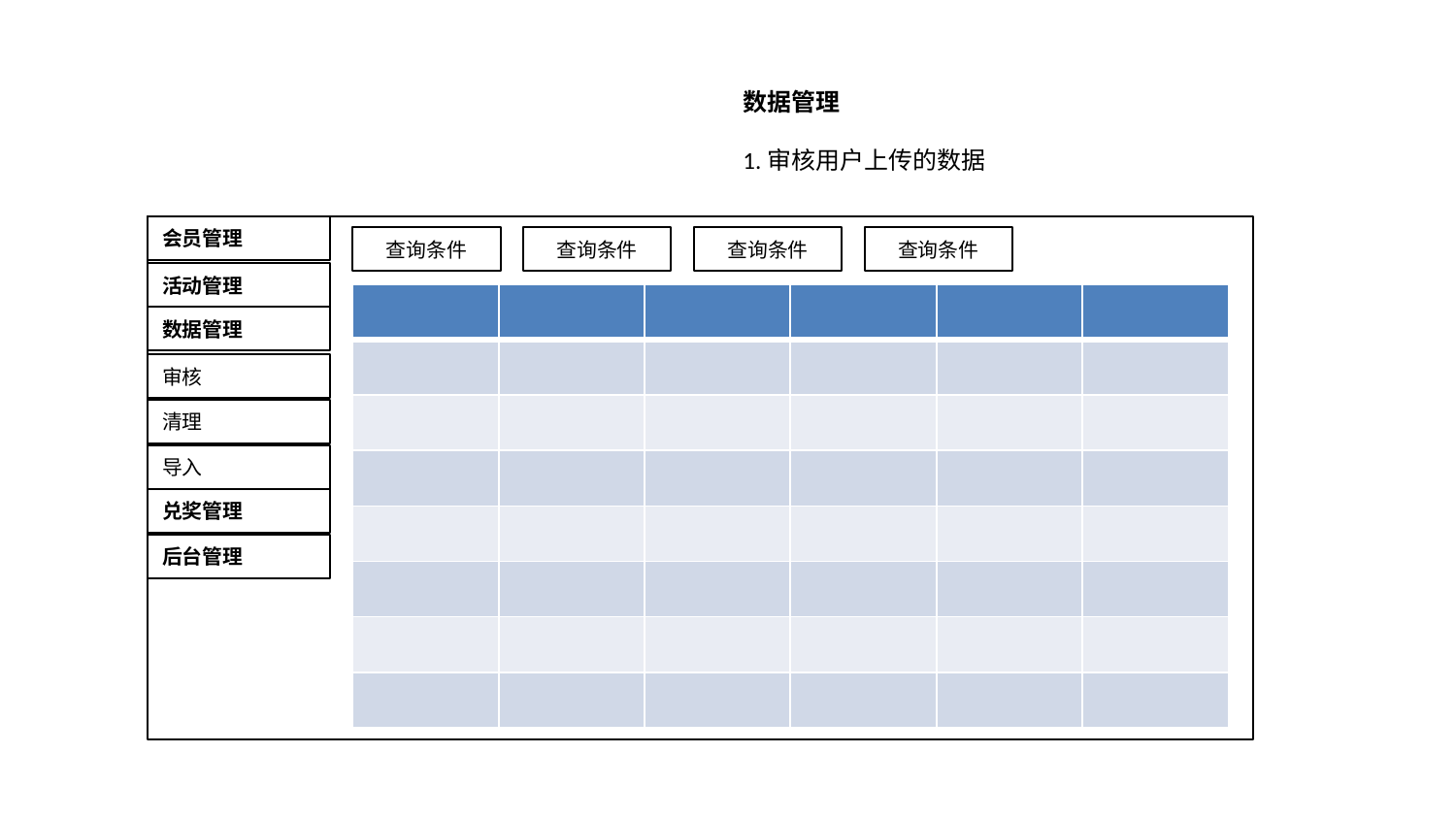

数据管理

1.审核用户上传的数据

会员管理
查询条件
查询条件
查询条件
查询条件
活动管理
|  |  |  |  |  |  |
| --- | --- | --- | --- | --- | --- |
|  |  |  |  |  |  |
|  |  |  |  |  |  |
|  |  |  |  |  |  |
|  |  |  |  |  |  |
|  |  |  |  |  |  |
|  |  |  |  |  |  |
|  |  |  |  |  |  |
数据管理
审核
清理
导入
兑奖管理
后台管理